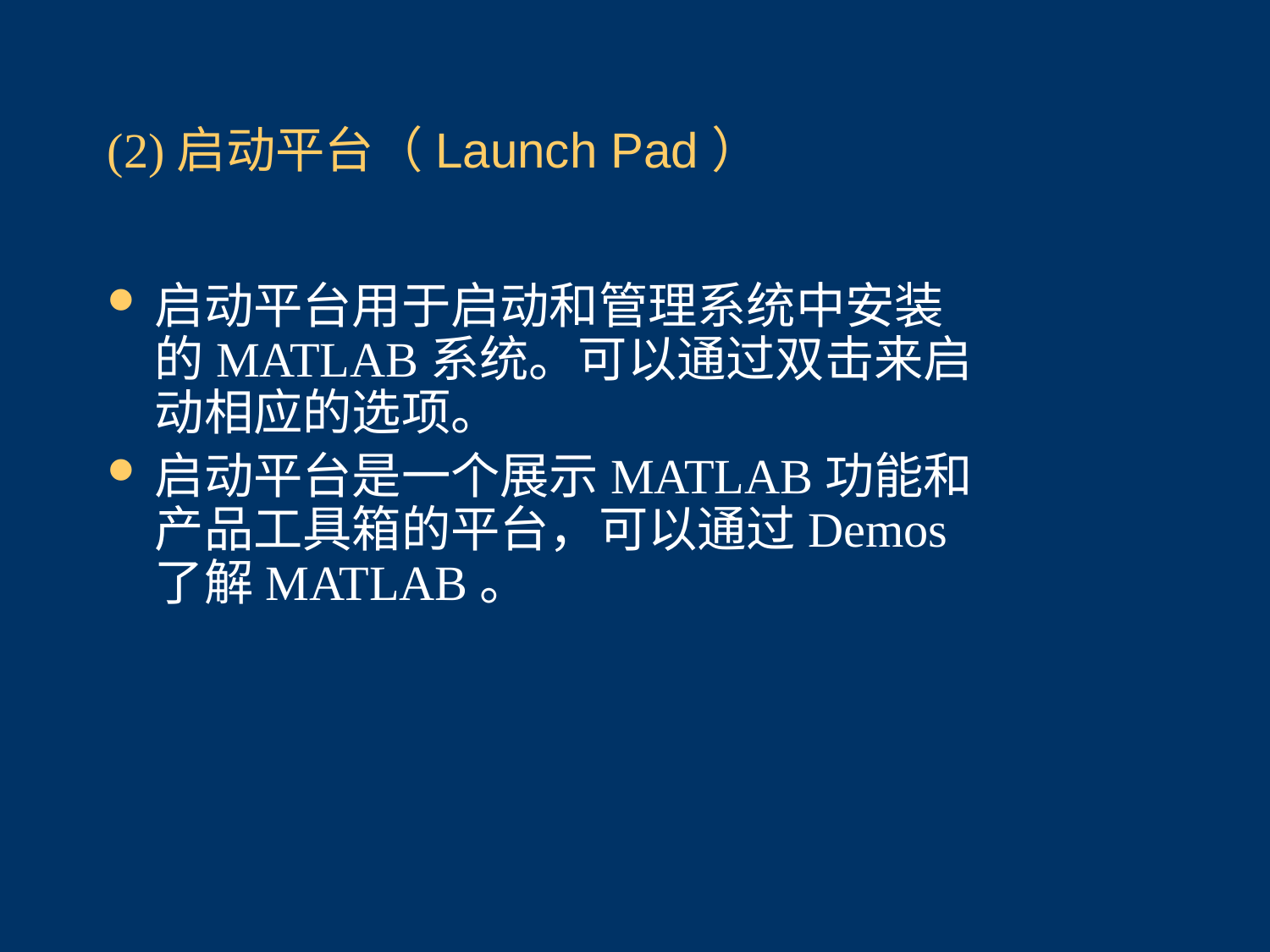

(2)启动平台（Launch Pad）
启动平台用于启动和管理系统中安装的MATLAB系统。可以通过双击来启动相应的选项。
启动平台是一个展示MATLAB功能和产品工具箱的平台，可以通过Demos了解MATLAB。